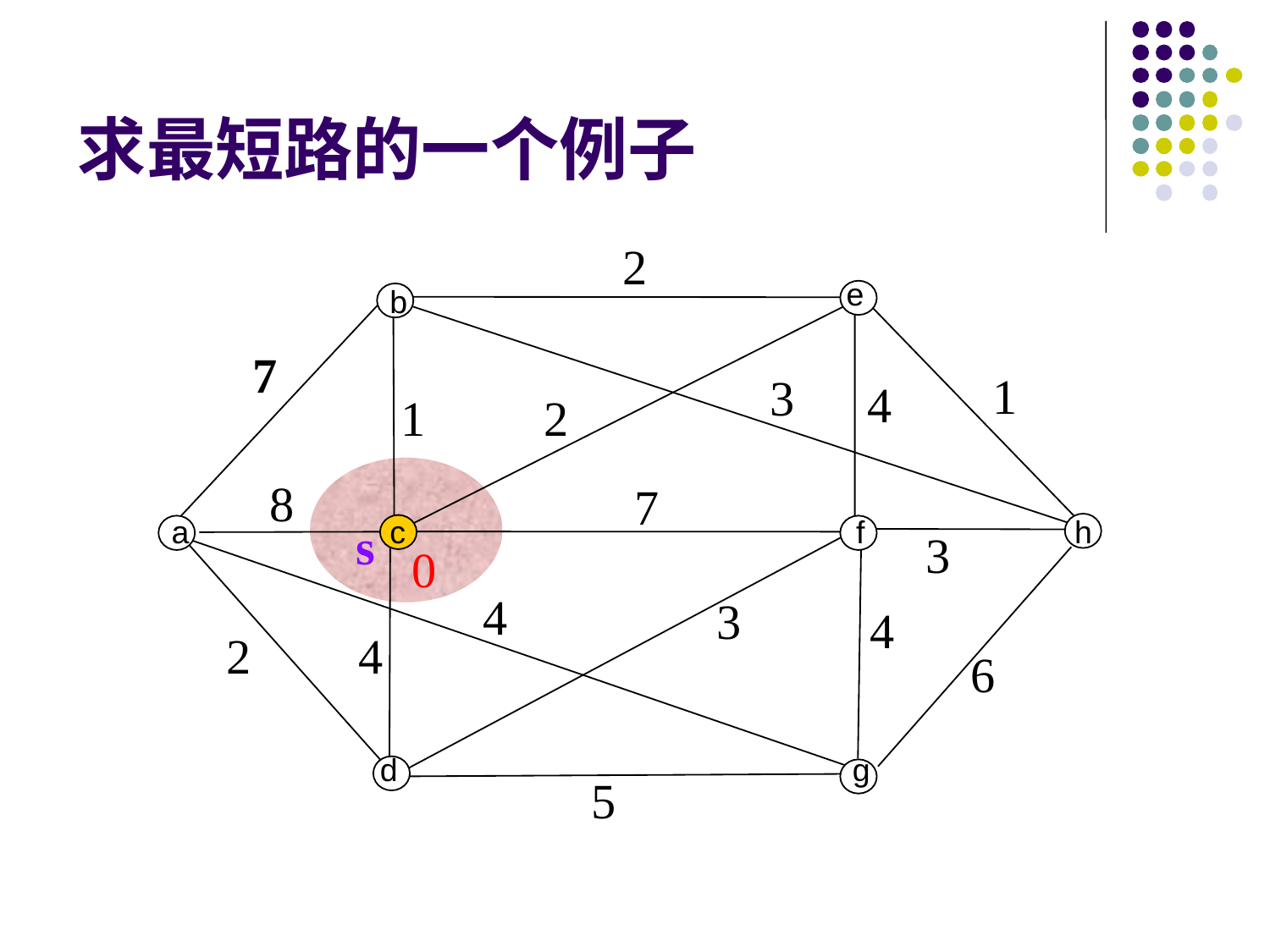

# 求最短路的一个例子
2
e
b

7
1
3
4
1
2

8
7
a
c
f
h

s

3

0

4
3
4
2
4
6
d
g

5